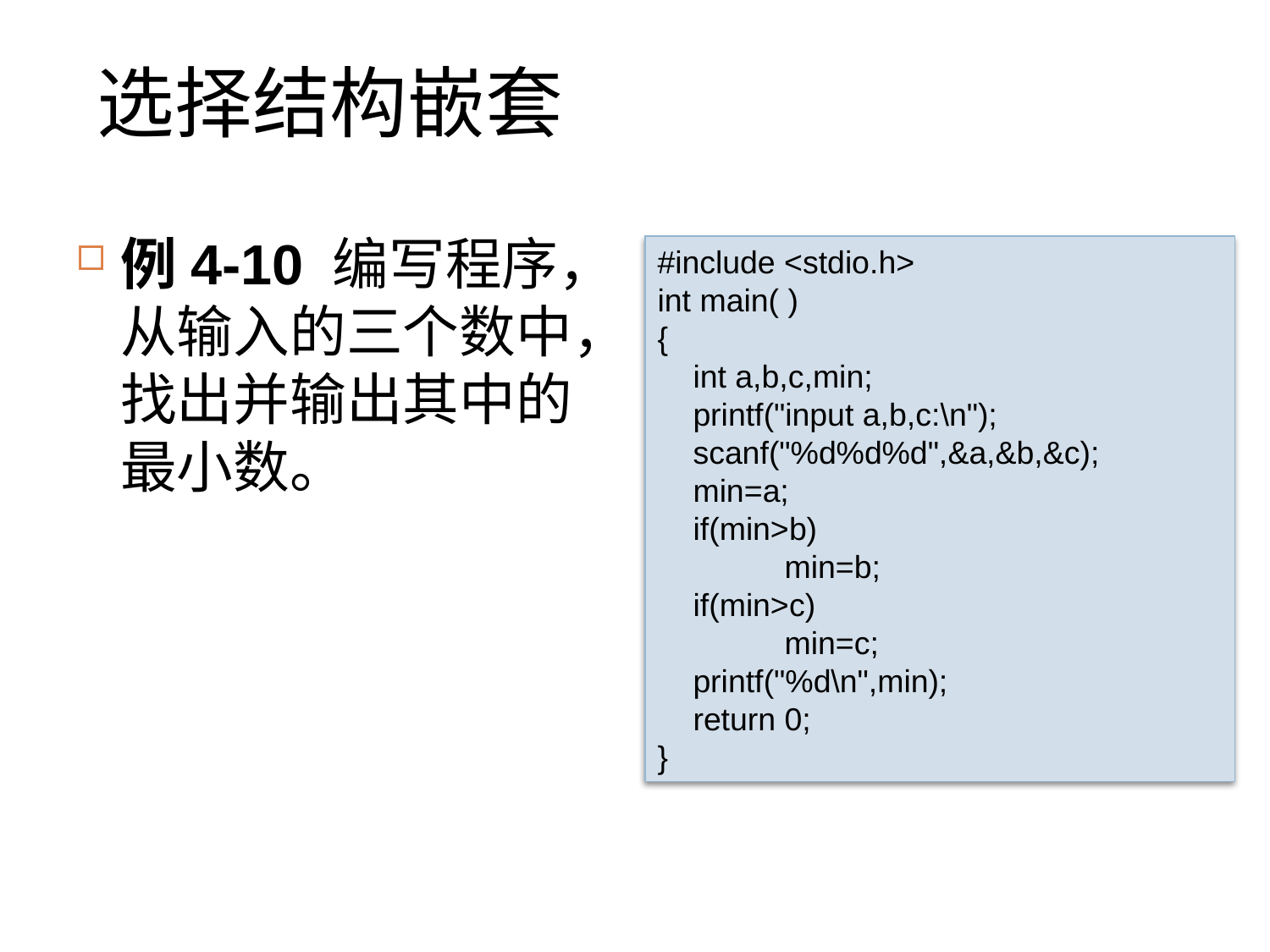

# 选择结构嵌套
例4-10 编写程序，从输入的三个数中，找出并输出其中的最小数。

#include <stdio.h>
int main( )
{
    int a,b,c,min;
    printf("input a,b,c:\n");
    scanf("%d%d%d",&a,&b,&c);
    min=a;
    if(min>b)
	min=b;
    if(min>c)
	min=c;
    printf("%d\n",min);
    return 0;
}